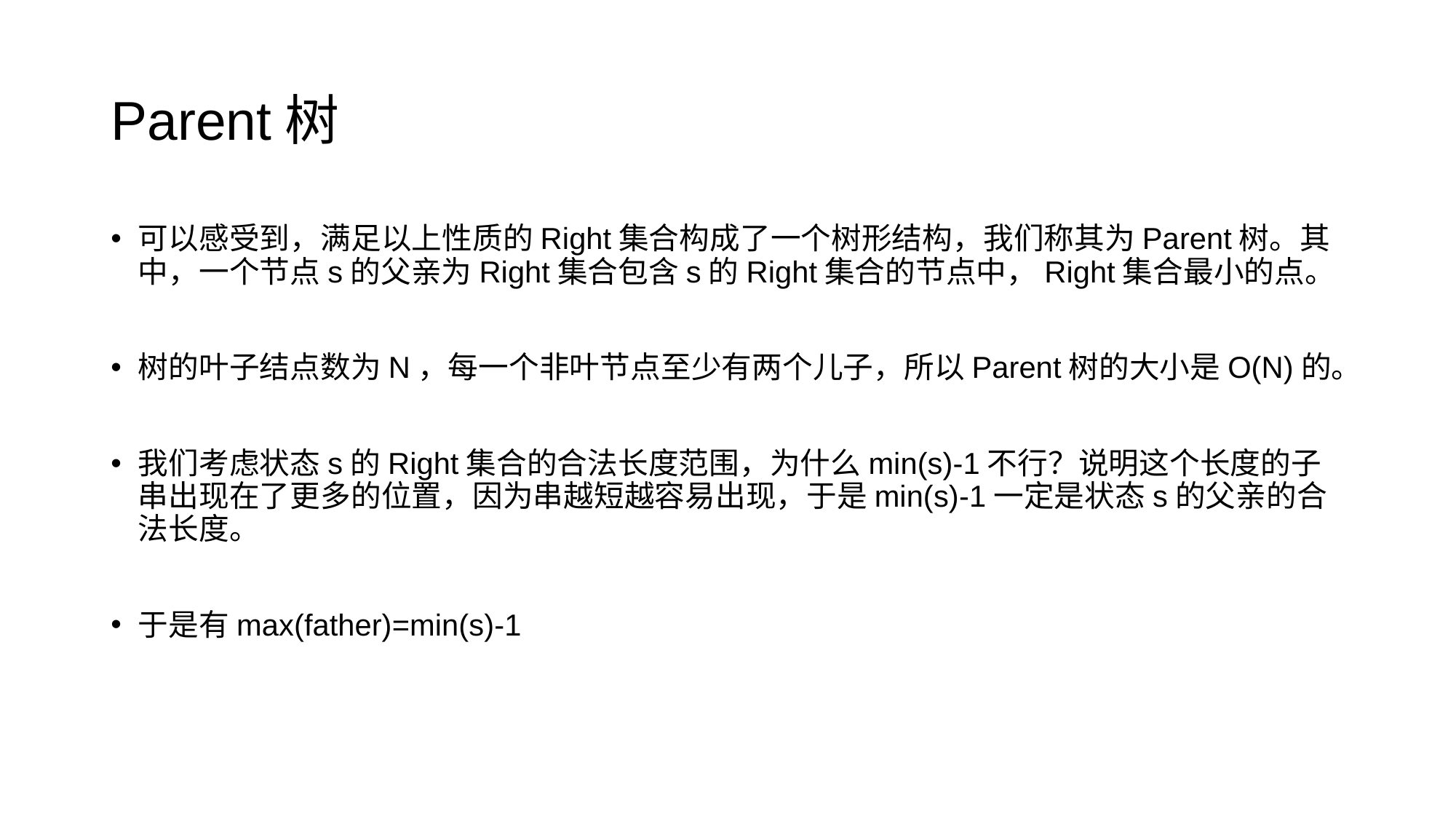

# Parent树
可以感受到，满足以上性质的Right集合构成了一个树形结构，我们称其为Parent树。其中，一个节点s的父亲为Right集合包含s的Right集合的节点中，Right集合最小的点。

树的叶子结点数为N，每一个非叶节点至少有两个儿子，所以Parent树的大小是O(N)的。

我们考虑状态s的Right集合的合法长度范围，为什么min(s)-1不行？说明这个长度的子串出现在了更多的位置，因为串越短越容易出现，于是min(s)-1一定是状态s的父亲的合法长度。

于是有max(father)=min(s)-1